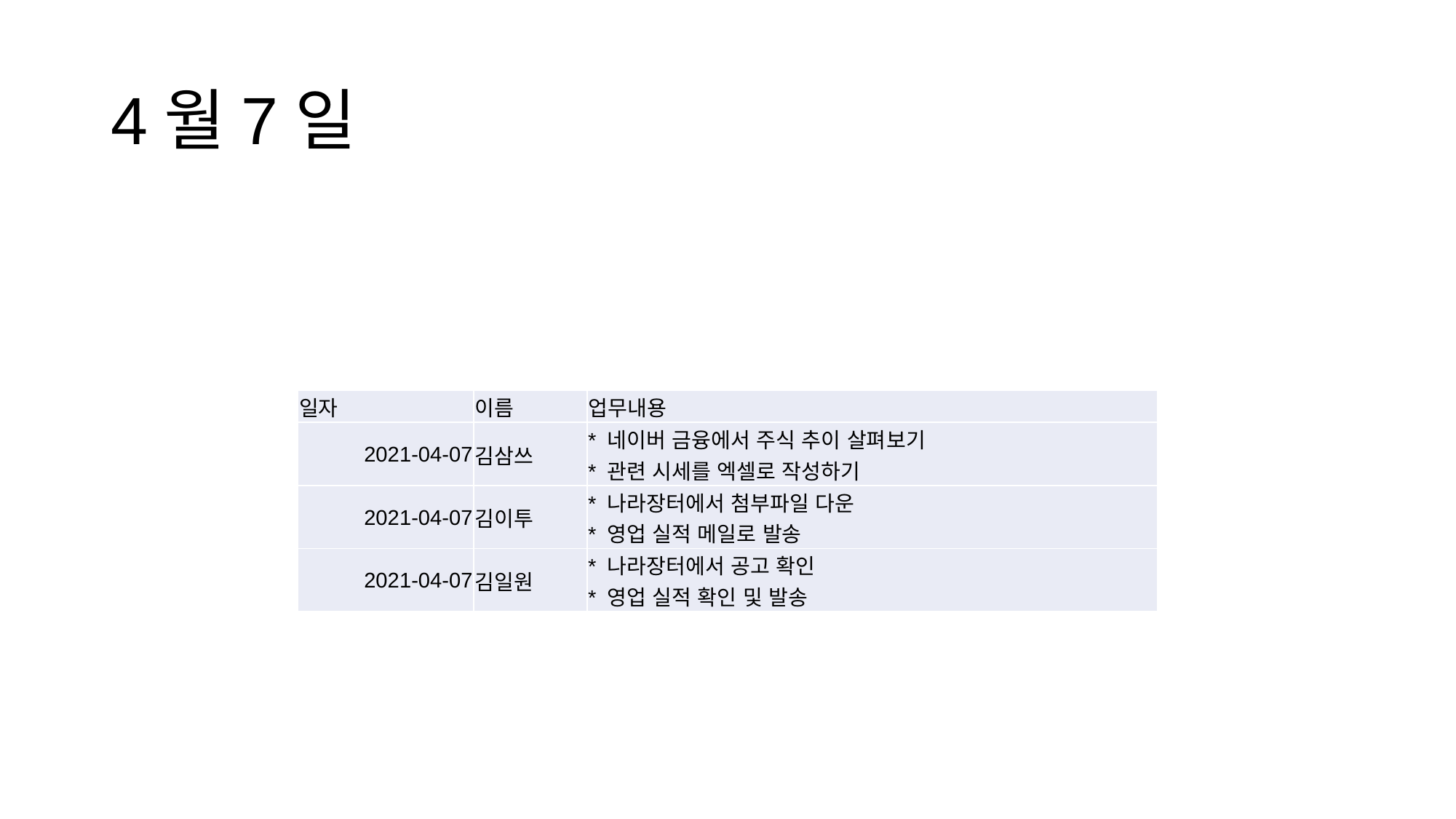

# 4월7일
| 일자 | 이름 | 업무내용 |
| --- | --- | --- |
| 2021-04-07 | 김삼쓰 | \* 네이버 금융에서 주식 추이 살펴보기 \* 관련 시세를 엑셀로 작성하기 |
| 2021-04-07 | 김이투 | \* 나라장터에서 첨부파일 다운 \* 영업 실적 메일로 발송 |
| 2021-04-07 | 김일원 | \* 나라장터에서 공고 확인 \* 영업 실적 확인 및 발송 |